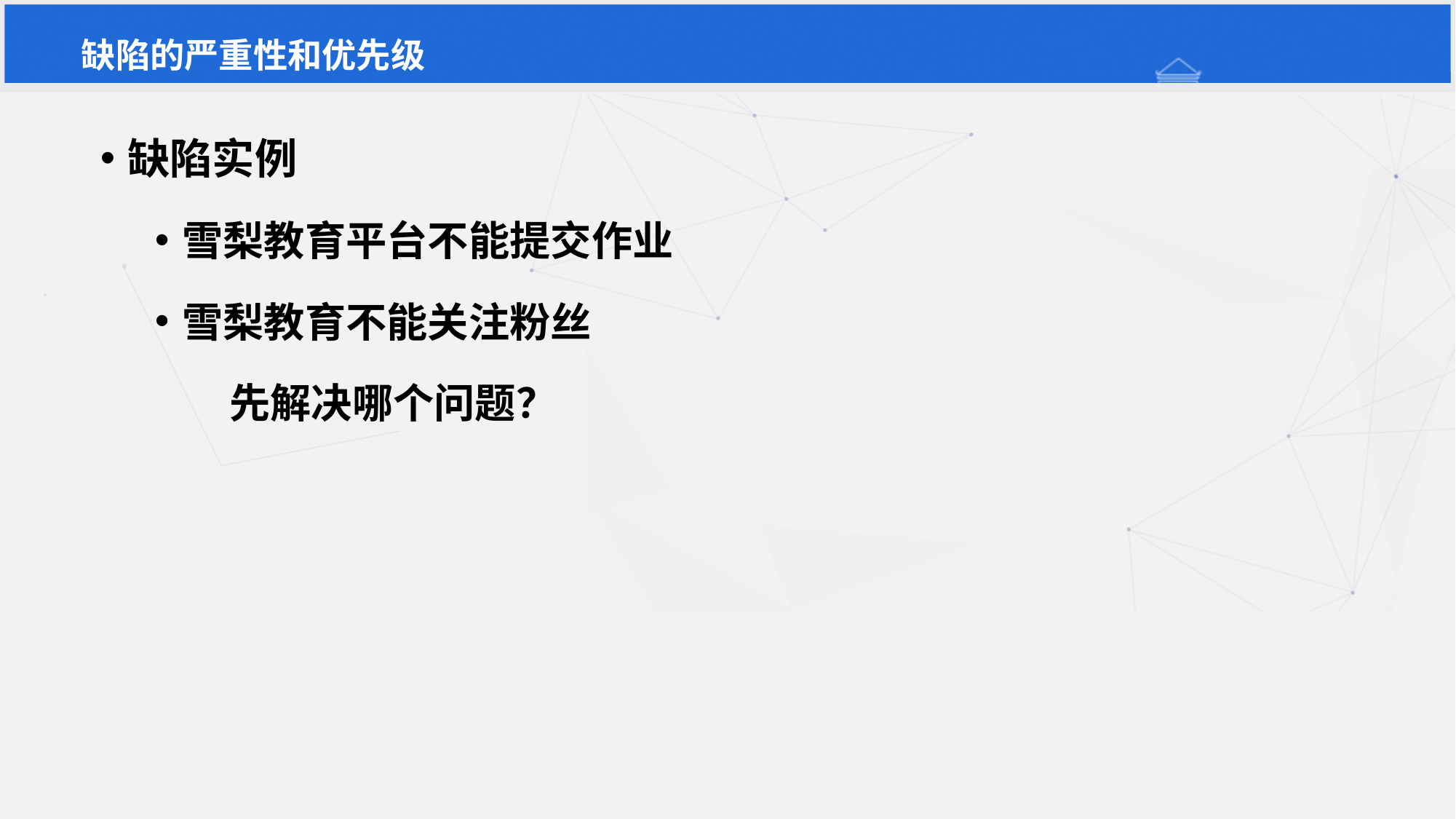

缺陷的严重性和优先级
缺陷实例
雪梨教育平台不能提交作业
雪梨教育不能关注粉丝
	先解决哪个问题？